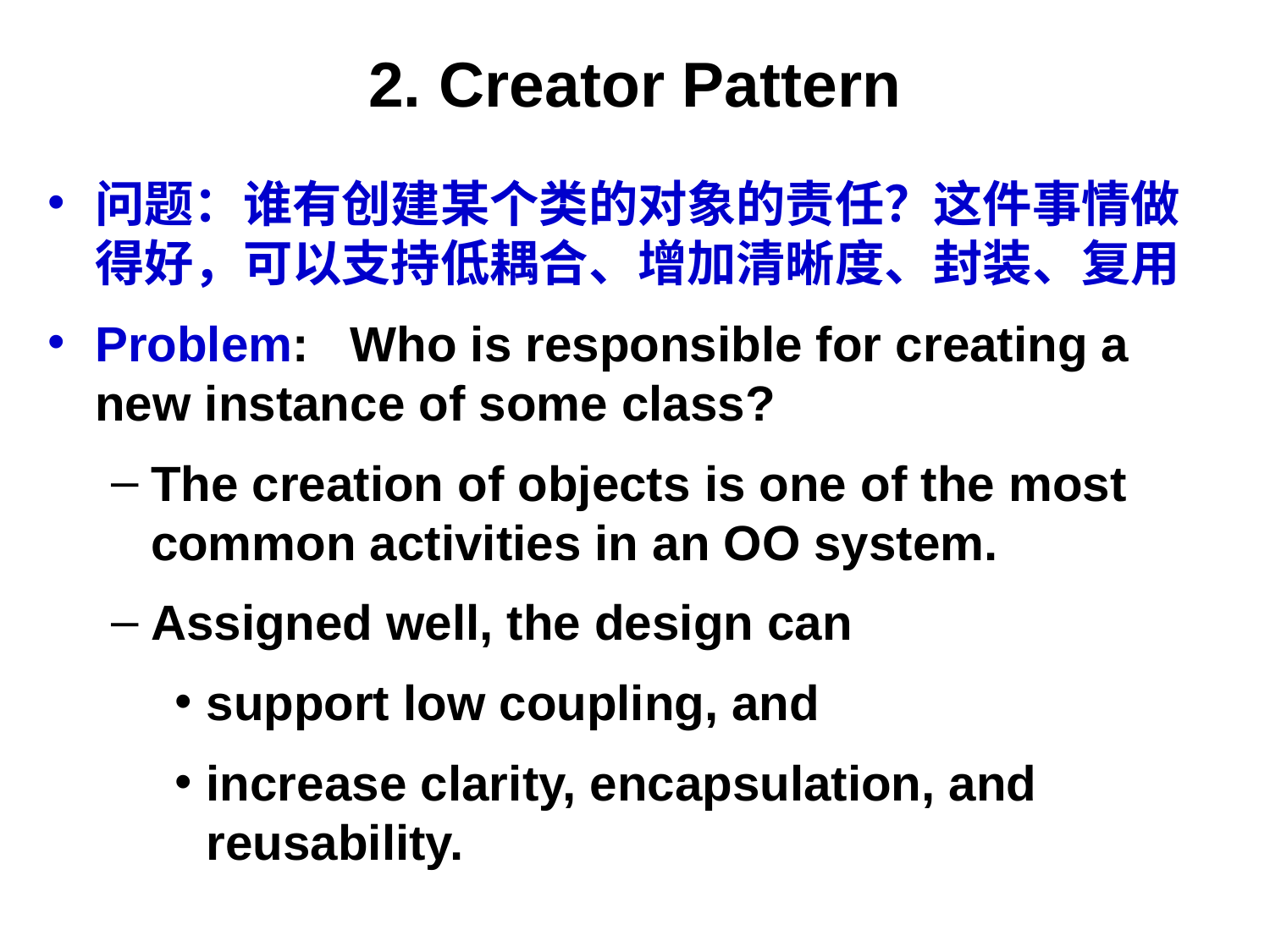

# 2. Creator Pattern
问题：谁有创建某个类的对象的责任？这件事情做得好，可以支持低耦合、增加清晰度、封装、复用
Problem:   Who is responsible for creating a new instance of some class?
The creation of objects is one of the most common activities in an OO system.
Assigned well, the design can
support low coupling, and
increase clarity, encapsulation, and reusability.